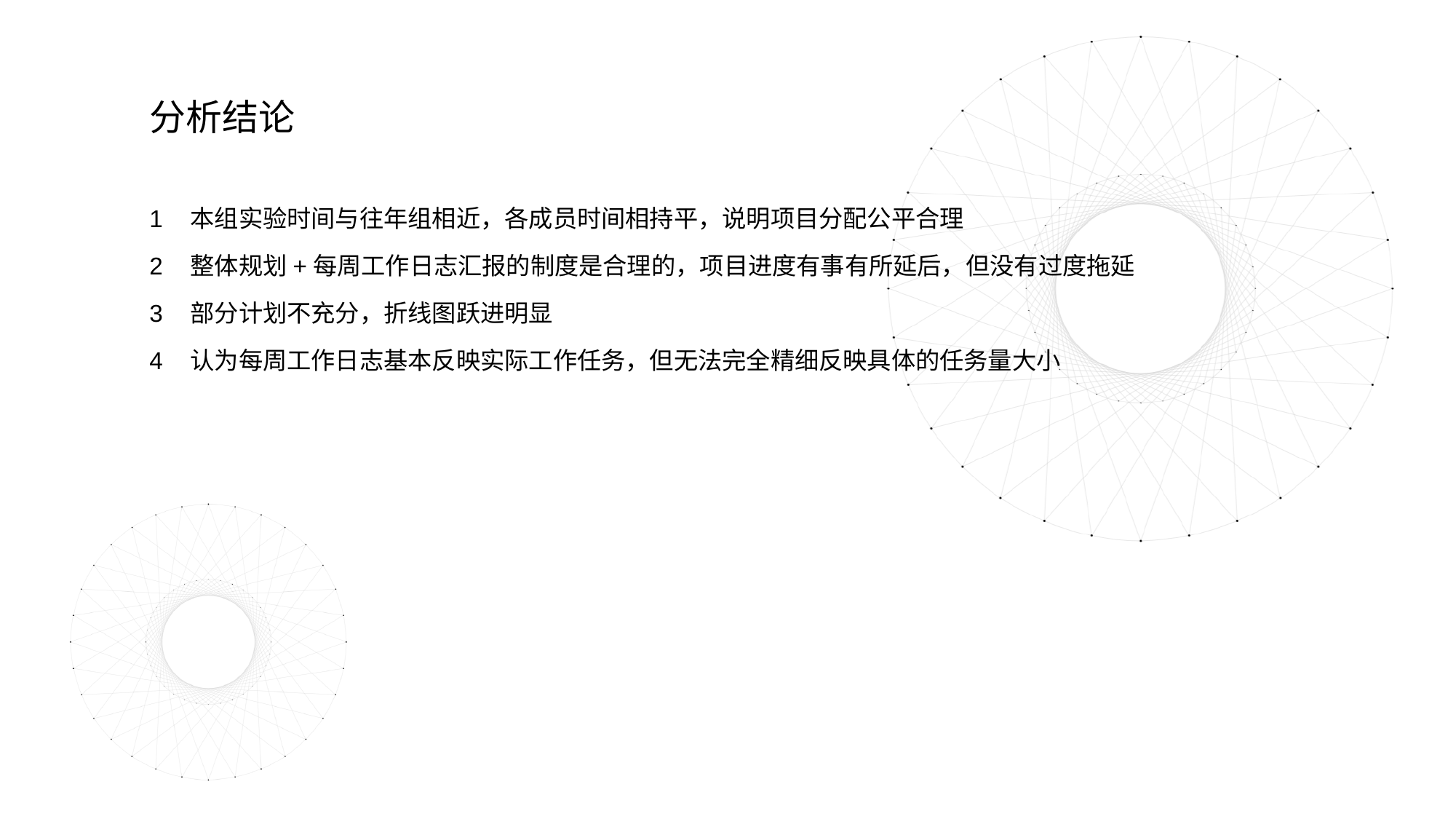

分析结论
本组实验时间与往年组相近，各成员时间相持平，说明项目分配公平合理
整体规划+每周工作日志汇报的制度是合理的，项目进度有事有所延后，但没有过度拖延
部分计划不充分，折线图跃进明显
认为每周工作日志基本反映实际工作任务，但无法完全精细反映具体的任务量大小